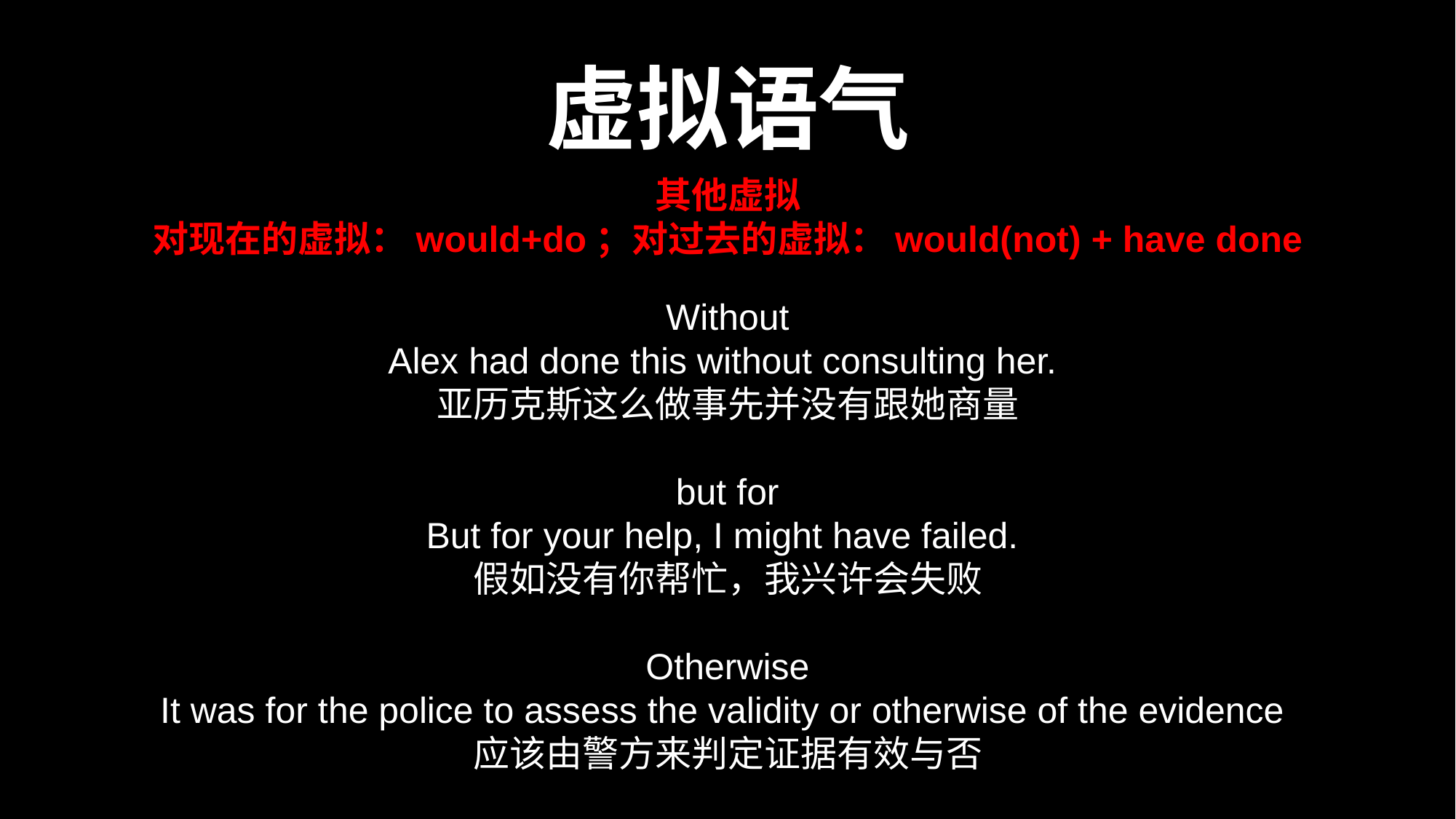

虚拟语气
其他虚拟
对现在的虚拟：would+do；对过去的虚拟：would(not) + have done
Without
Alex had done this without consulting her.
亚历克斯这么做事先并没有跟她商量

but for
But for your help, I might have failed.
假如没有你帮忙，我兴许会失败

Otherwise
It was for the police to assess the validity or otherwise of the evidence
应该由警方来判定证据有效与否